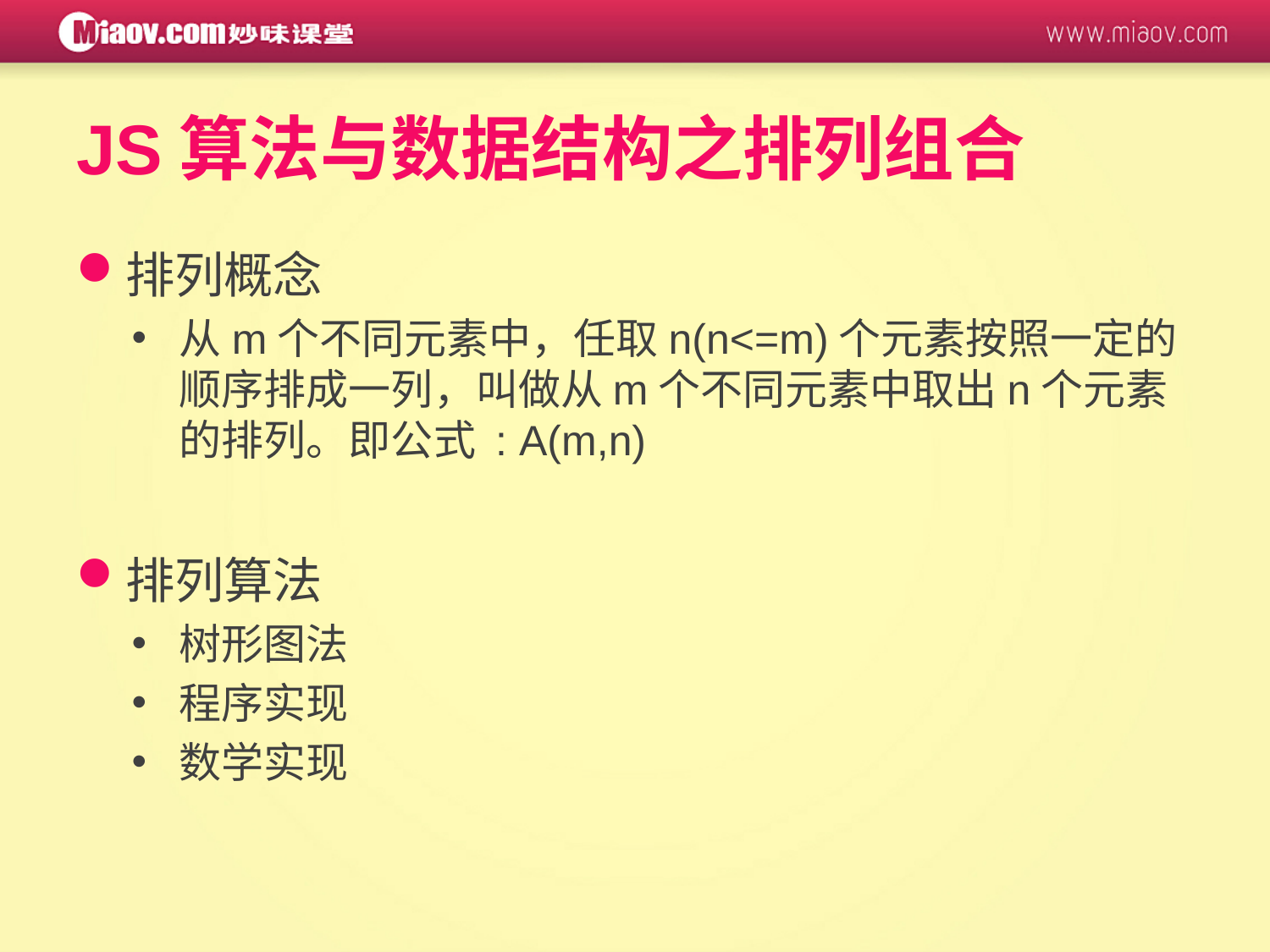

# JS算法与数据结构之排列组合
排列概念
从m个不同元素中，任取n(n<=m)个元素按照一定的顺序排成一列，叫做从m个不同元素中取出n个元素的排列。即公式 : A(m,n)

排列算法
树形图法
程序实现
数学实现